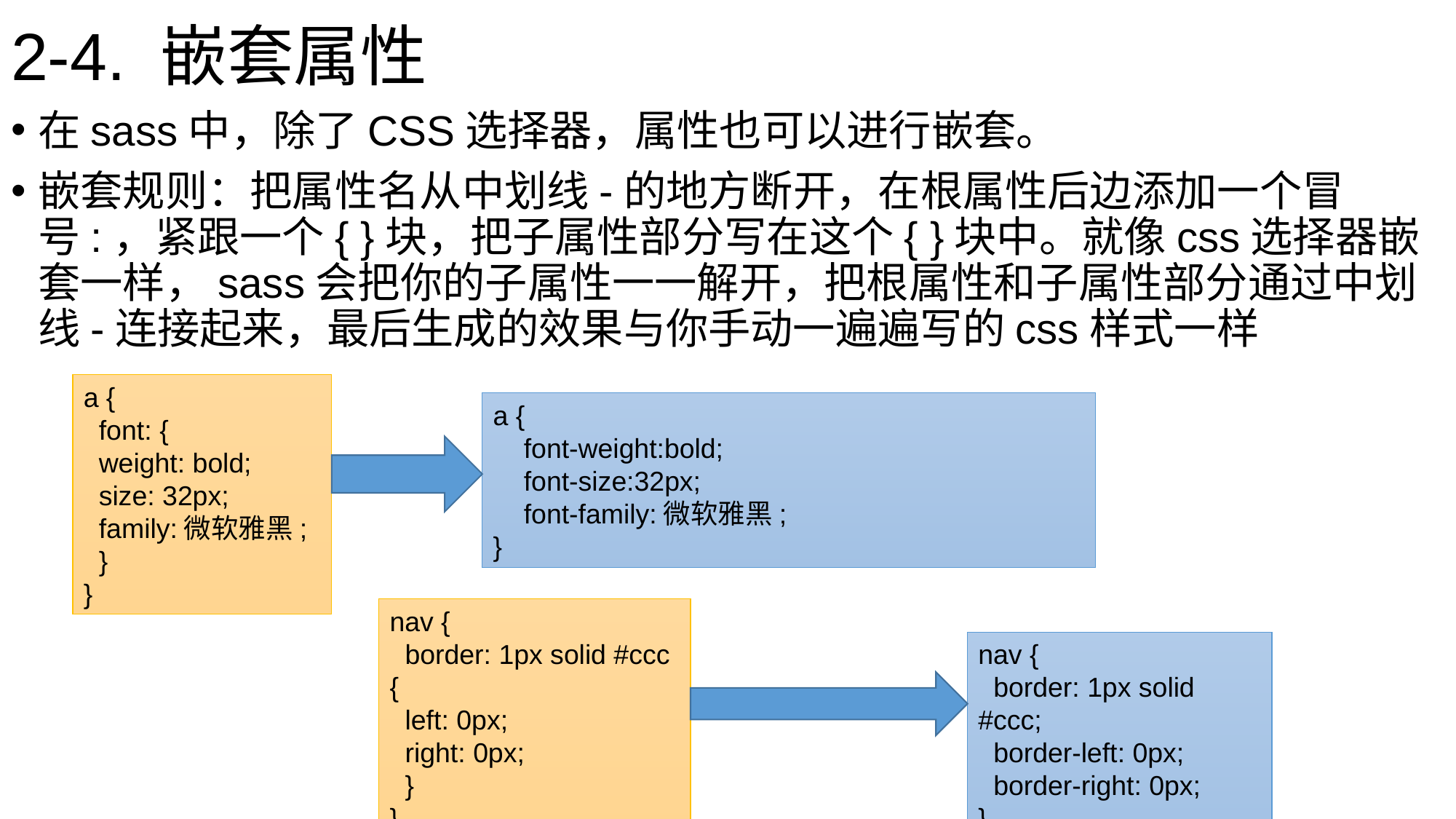

# 2-4. 嵌套属性
在sass中，除了CSS选择器，属性也可以进行嵌套。
嵌套规则：把属性名从中划线-的地方断开，在根属性后边添加一个冒号:，紧跟一个{ }块，把子属性部分写在这个{ }块中。就像css选择器嵌套一样，sass会把你的子属性一一解开，把根属性和子属性部分通过中划线-连接起来，最后生成的效果与你手动一遍遍写的css样式一样
a {
  font: {
  weight: bold;
  size: 32px;
  family:微软雅黑;
  }
}
a {
    font-weight:bold;
    font-size:32px;
    font-family:微软雅黑;
}

nav {
  border: 1px solid #ccc {
  left: 0px;
  right: 0px;
  }
}
nav {
  border: 1px solid #ccc;
  border-left: 0px;
  border-right: 0px;
}